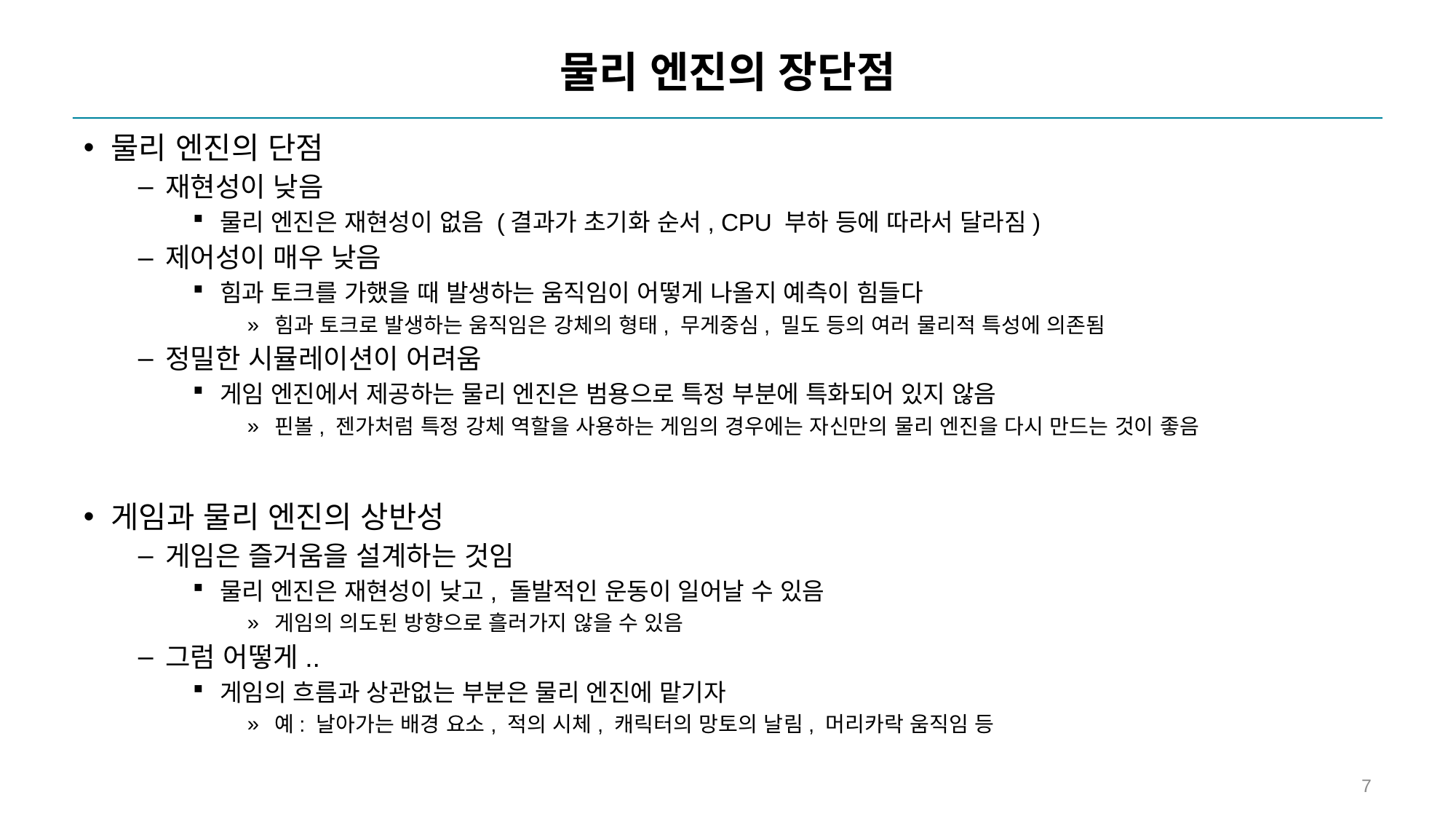

# 물리 엔진의 장단점
물리 엔진의 단점
재현성이 낮음
물리 엔진은 재현성이 없음 (결과가 초기화 순서, CPU 부하 등에 따라서 달라짐)
제어성이 매우 낮음
힘과 토크를 가했을 때 발생하는 움직임이 어떻게 나올지 예측이 힘들다
힘과 토크로 발생하는 움직임은 강체의 형태, 무게중심, 밀도 등의 여러 물리적 특성에 의존됨
정밀한 시뮬레이션이 어려움
게임 엔진에서 제공하는 물리 엔진은 범용으로 특정 부분에 특화되어 있지 않음
핀볼, 젠가처럼 특정 강체 역할을 사용하는 게임의 경우에는 자신만의 물리 엔진을 다시 만드는 것이 좋음

게임과 물리 엔진의 상반성
게임은 즐거움을 설계하는 것임
물리 엔진은 재현성이 낮고, 돌발적인 운동이 일어날 수 있음
게임의 의도된 방향으로 흘러가지 않을 수 있음
그럼 어떻게..
게임의 흐름과 상관없는 부분은 물리 엔진에 맡기자
예: 날아가는 배경 요소, 적의 시체, 캐릭터의 망토의 날림, 머리카락 움직임 등

7